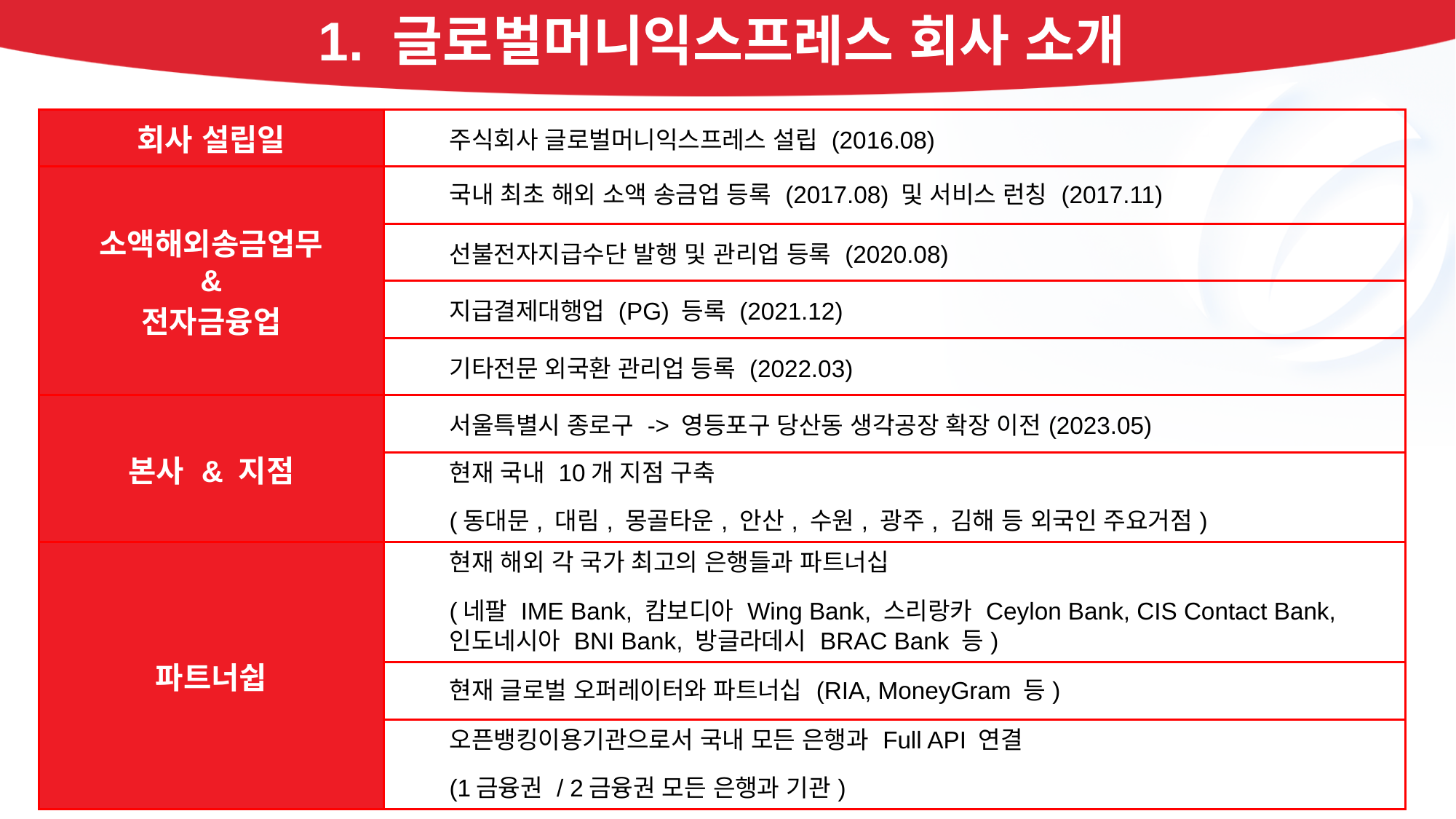

1. 글로벌머니익스프레스 회사 소개
| 회사 설립일 | 주식회사 글로벌머니익스프레스 설립 (2016.08) |
| --- | --- |
| 소액해외송금업무 & 전자금융업 | 국내 최초 해외 소액 송금업 등록 (2017.08) 및 서비스 런칭 (2017.11) |
| 전자금융업 | 선불전자지급수단 발행 및 관리업 등록 (2020.08) |
| 임직원수 | 지급결제대행업 (PG) 등록 (2021.12) |
| 홈페이지 | 기타전문 외국환 관리업 등록 (2022.03) |
| 본사 & 지점 | 서울특별시 종로구 -> 영등포구 당산동 생각공장 확장 이전(2023.05) |
| 지점 | 현재 국내 10개 지점 구축 (동대문, 대림, 몽골타운, 안산, 수원, 광주, 김해 등 외국인 주요거점) |
| 파트너쉽 | 현재 해외 각 국가 최고의 은행들과 파트너십 (네팔 IME Bank, 캄보디아 Wing Bank, 스리랑카 Ceylon Bank, CIS Contact Bank, 인도네시아 BNI Bank, 방글라데시 BRAC Bank 등) |
|  | 현재 글로벌 오퍼레이터와 파트너십 (RIA, MoneyGram 등) |
|  | 오픈뱅킹이용기관으로서 국내 모든 은행과 Full API 연결 (1금융권 / 2금융권 모든 은행과 기관) |